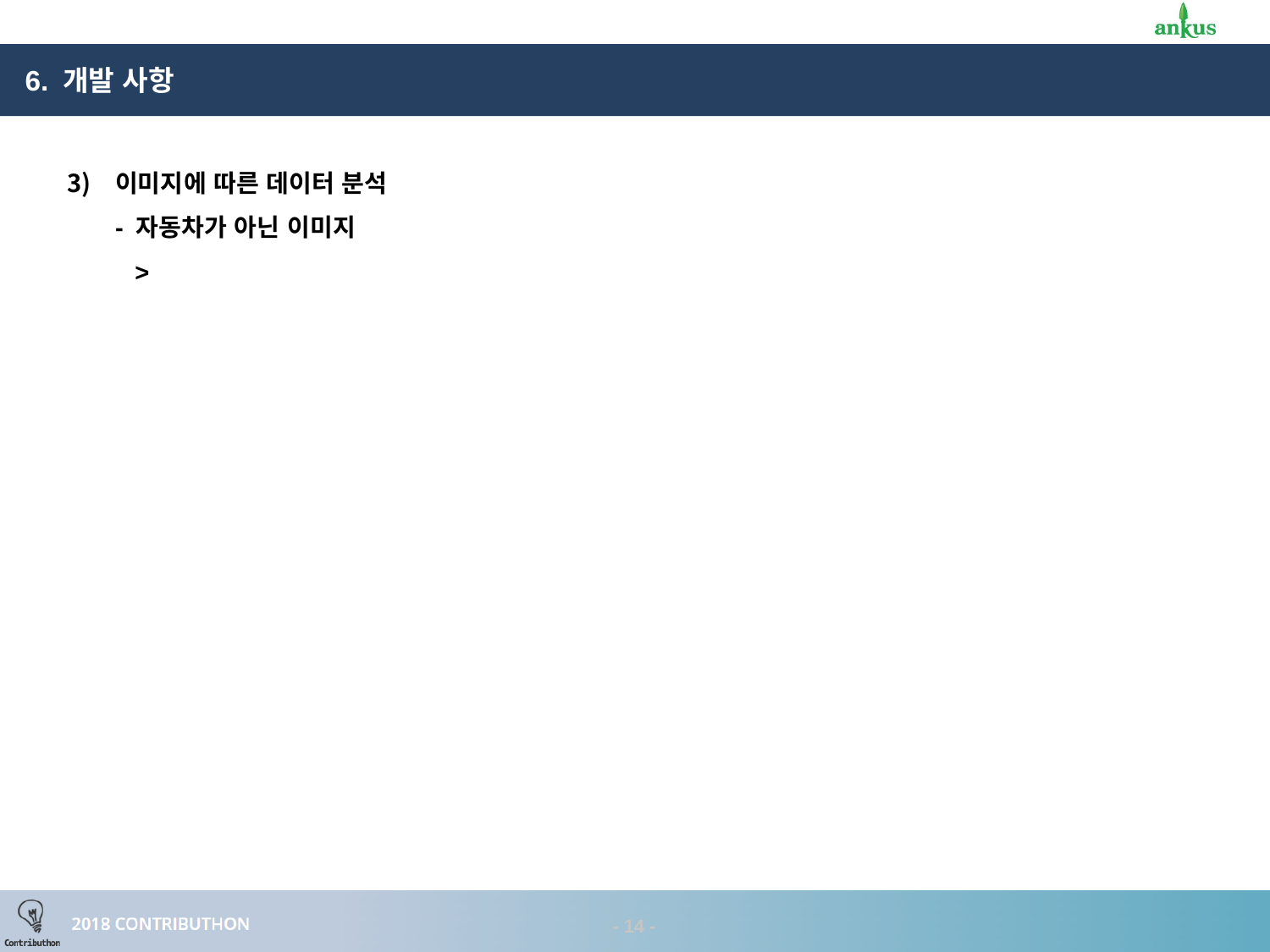

6. 개발 사항
이미지에 따른 데이터 분석
- 자동차가 아닌 이미지
  >
- 14 -